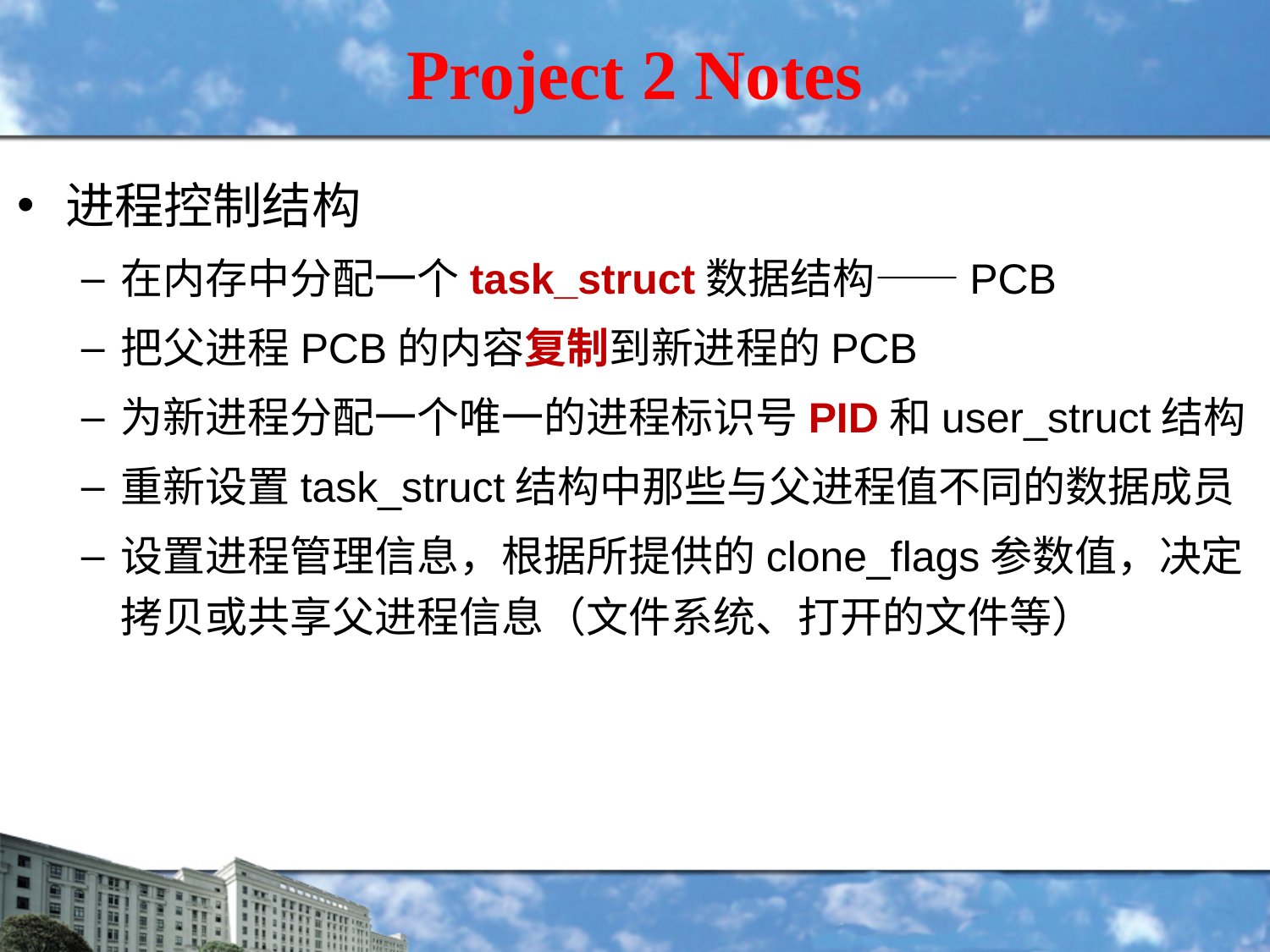

# Project 2 Notes
进程控制结构
在内存中分配一个task_struct数据结构——PCB
把父进程PCB的内容复制到新进程的PCB
为新进程分配一个唯一的进程标识号PID和user_struct结构
重新设置task_struct结构中那些与父进程值不同的数据成员
设置进程管理信息，根据所提供的clone_flags参数值，决定拷贝或共享父进程信息（文件系统、打开的文件等）